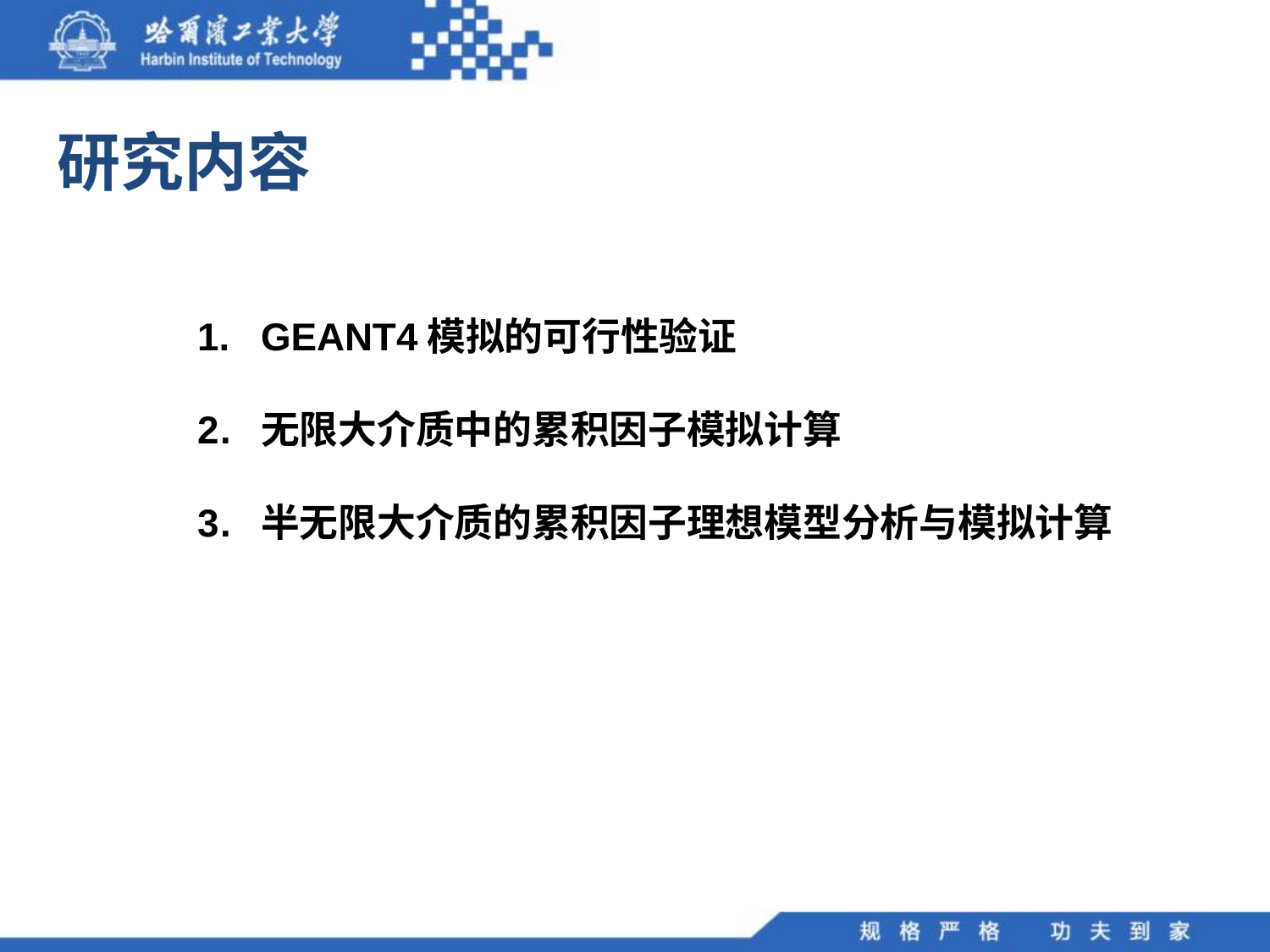

研究内容
GEANT4模拟的可行性验证

无限大介质中的累积因子模拟计算

半无限大介质的累积因子理想模型分析与模拟计算

9